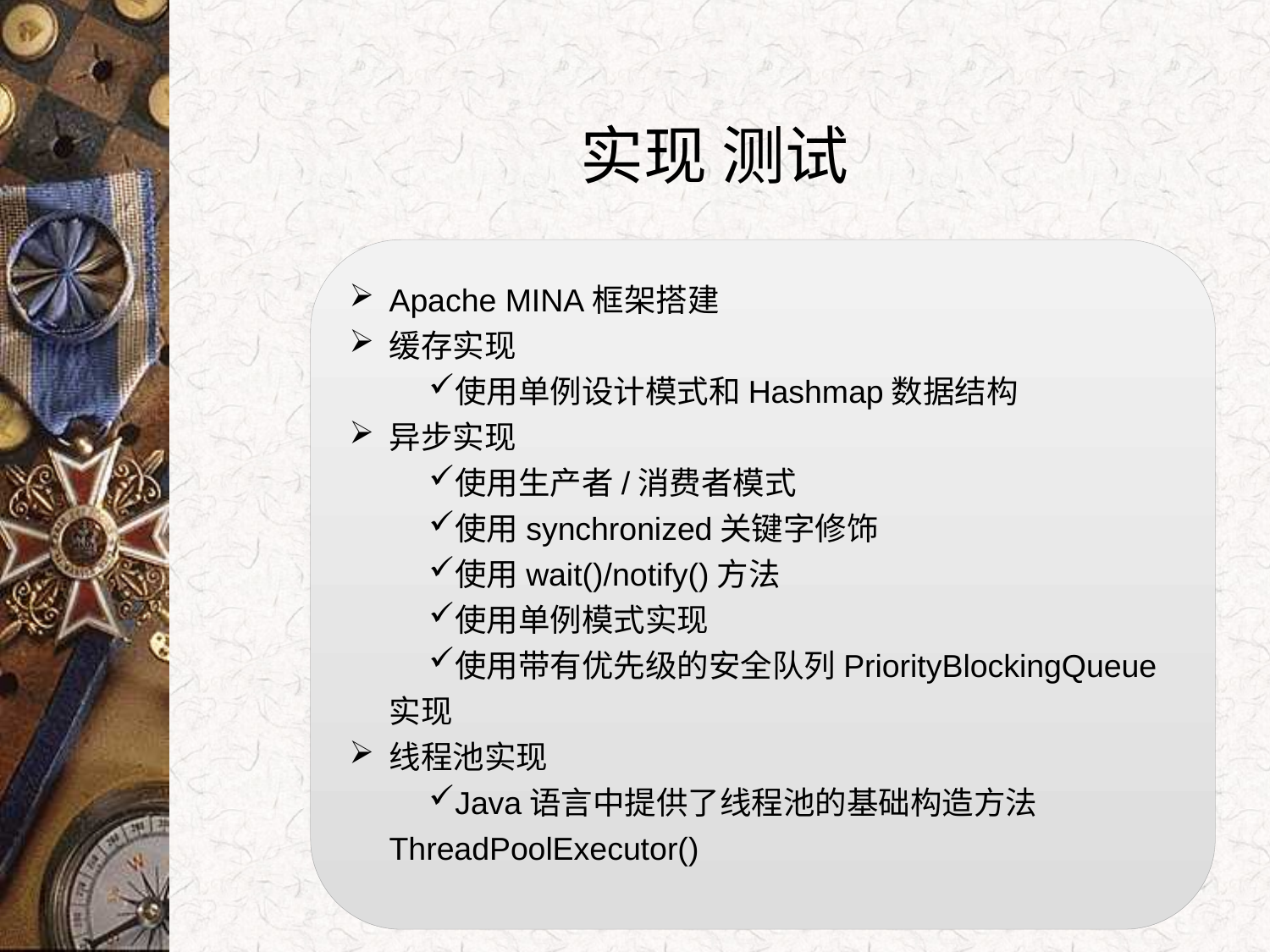

# 实现 测试
Apache MINA框架搭建
缓存实现
使用单例设计模式和Hashmap数据结构
异步实现
使用生产者/消费者模式
使用synchronized关键字修饰
使用wait()/notify()方法
使用单例模式实现
使用带有优先级的安全队列PriorityBlockingQueue实现
线程池实现
Java语言中提供了线程池的基础构造方法ThreadPoolExecutor()